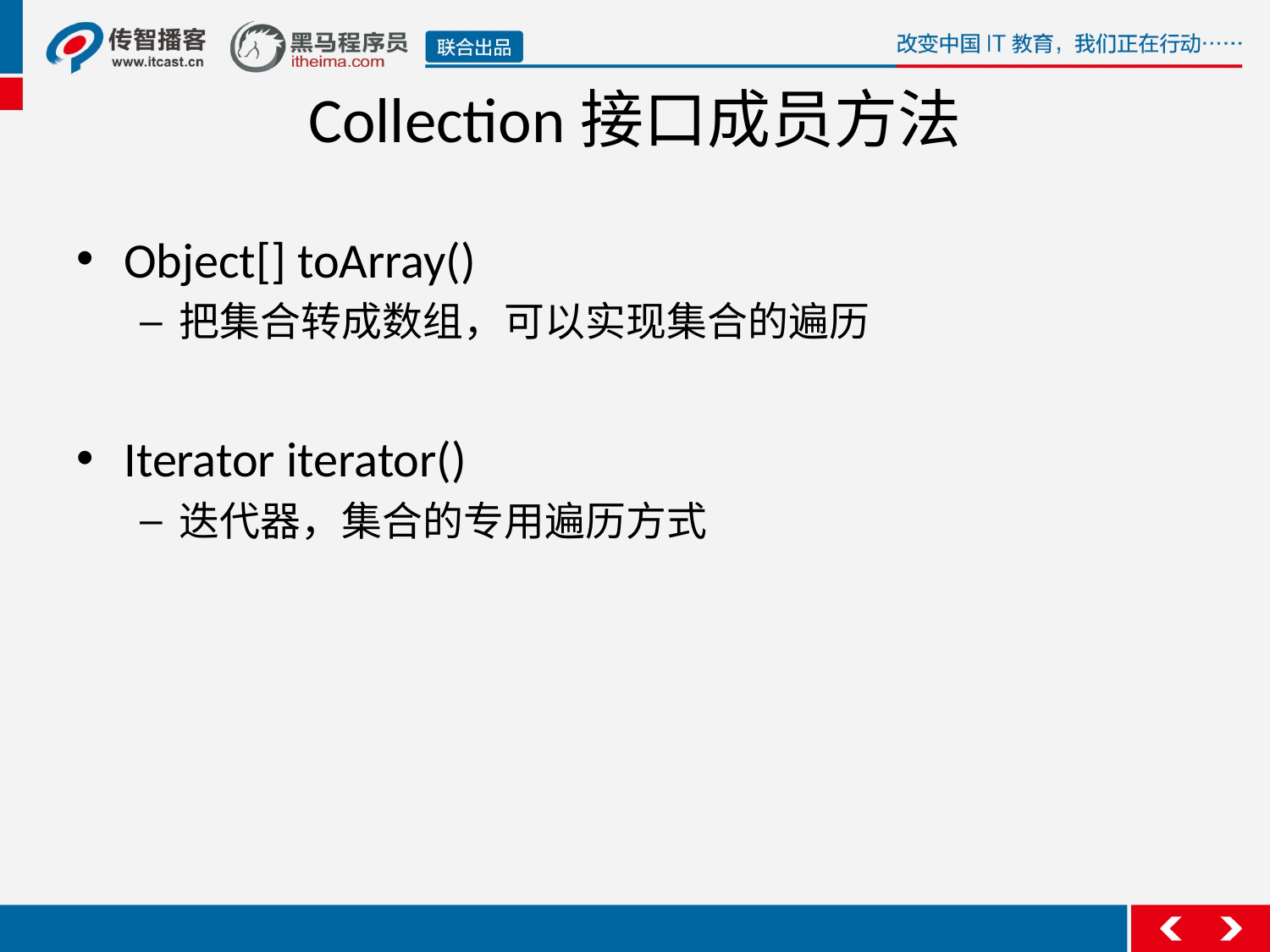

# Collection接口成员方法
Object[] toArray()
把集合转成数组，可以实现集合的遍历

Iterator iterator()
迭代器，集合的专用遍历方式